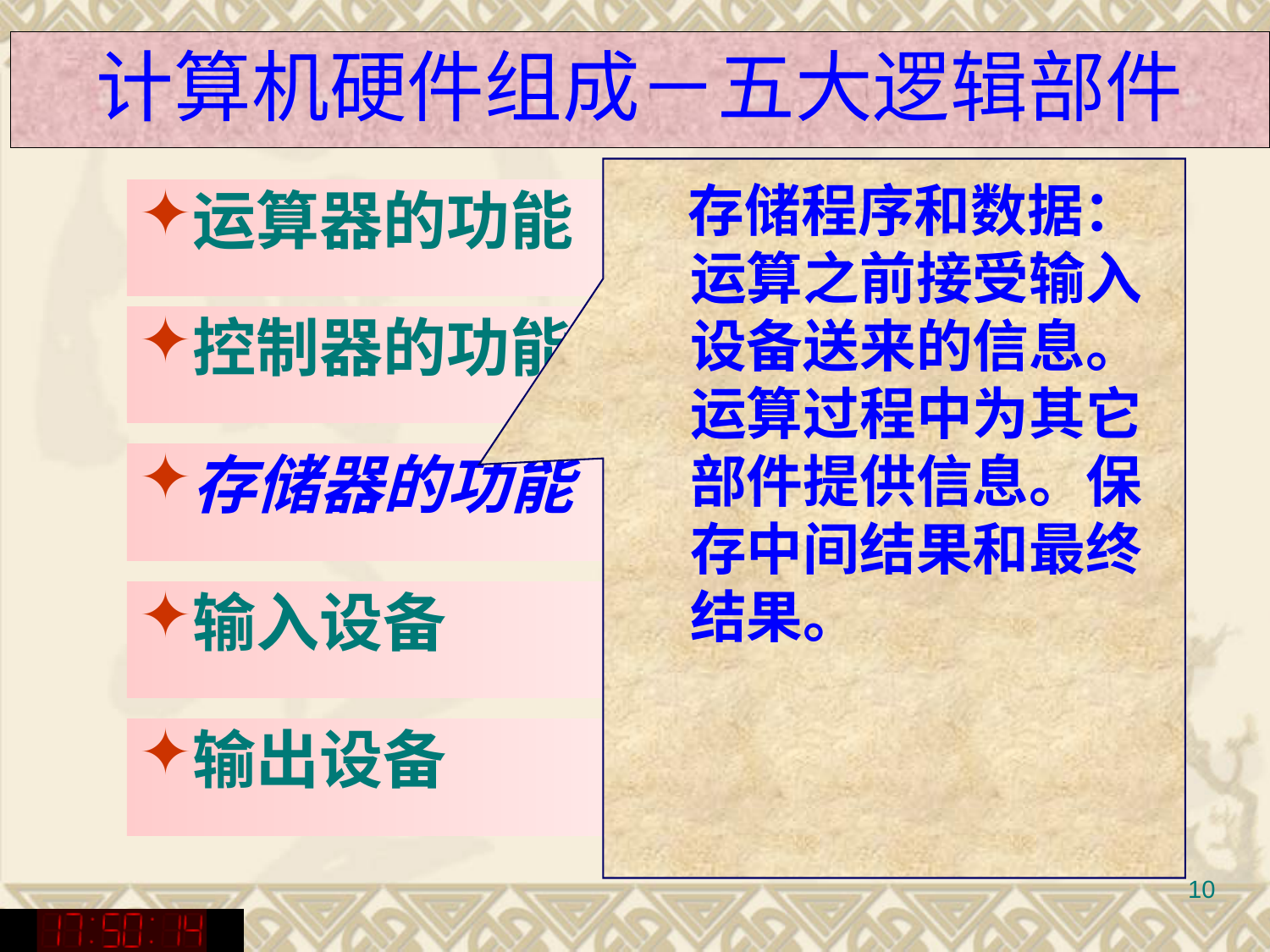

# 计算机硬件组成－五大逻辑部件
    存储程序和数据：运算之前接受输入设备送来的信息。运算过程中为其它部件提供信息。保存中间结果和最终结果。
运算器的功能
控制器的功能
存储器的功能
输入设备
输出设备
10